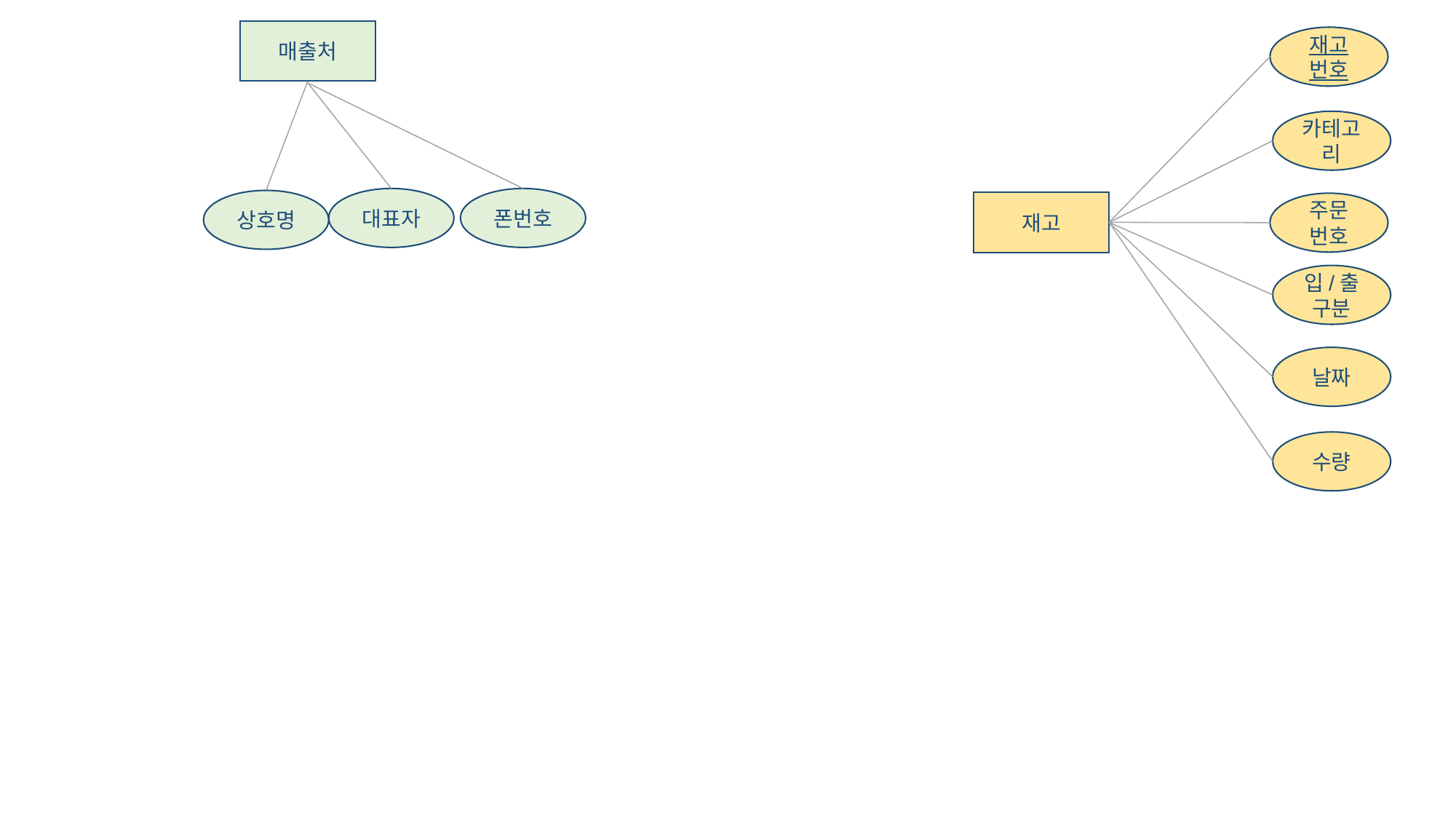

매출처
재고
번호
카테고리
대표자
폰번호
상호명
재고
주문
번호
입/출
구분
날짜
수량